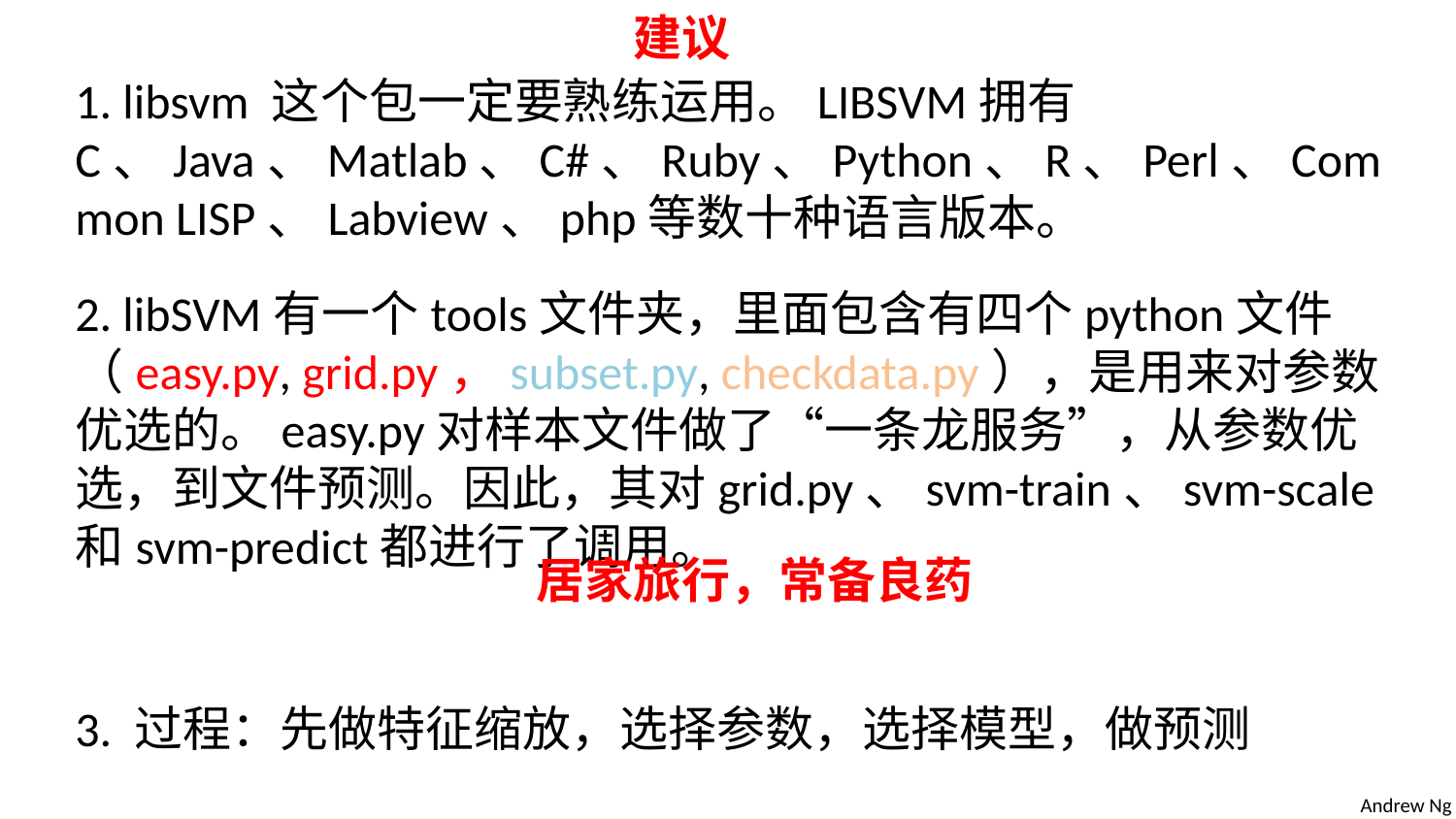

建议
# 1. libsvm 这个包一定要熟练运用。LIBSVM拥有C、Java、Matlab、C#、Ruby、Python、R、Perl、Common LISP、Labview、php等数十种语言版本。
2. libSVM有一个tools文件夹，里面包含有四个python文件（easy.py, grid.py，subset.py, checkdata.py），是用来对参数优选的。easy.py对样本文件做了“一条龙服务”，从参数优选，到文件预测。因此，其对grid.py、svm-train、svm-scale和svm-predict都进行了调用。
居家旅行，常备良药
3. 过程：先做特征缩放，选择参数，选择模型，做预测